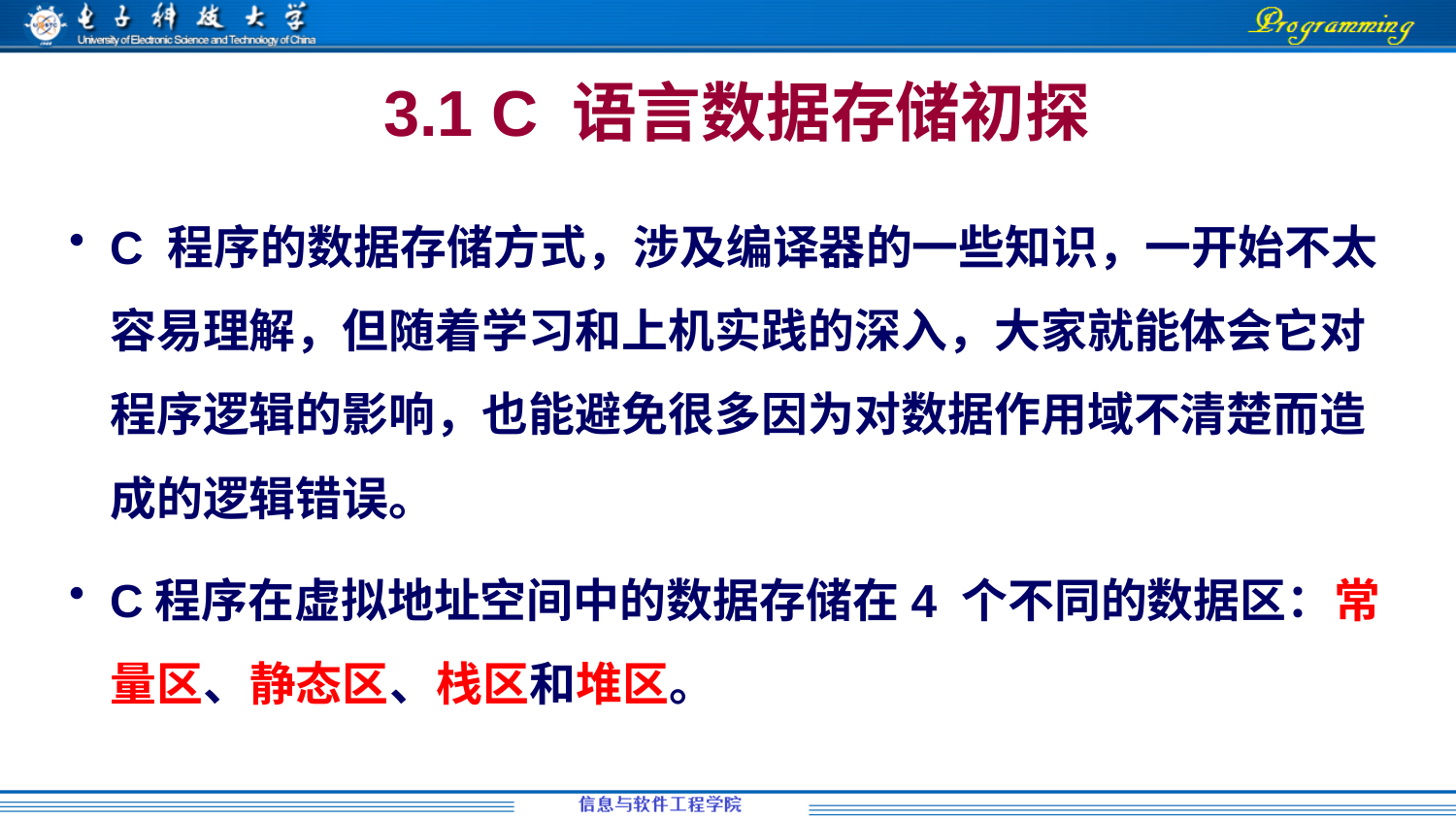

3.1 C 语言数据存储初探
C 程序的数据存储方式，涉及编译器的一些知识，一开始不太容易理解，但随着学习和上机实践的深入，大家就能体会它对程序逻辑的影响，也能避免很多因为对数据作用域不清楚而造成的逻辑错误。
C程序在虚拟地址空间中的数据存储在4 个不同的数据区：常量区、静态区、栈区和堆区。